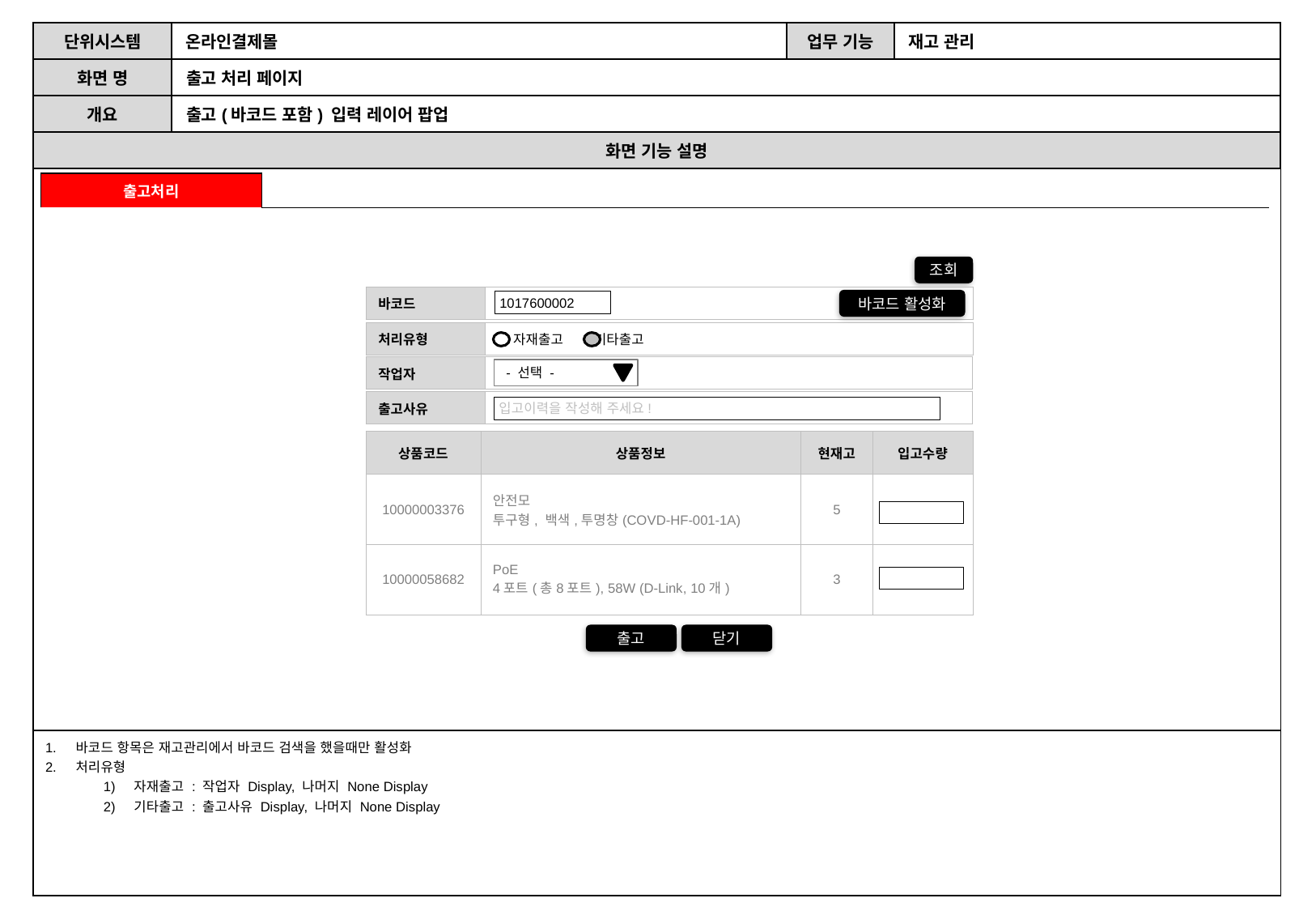

| 단위시스템 | 온라인결제몰 | 업무 기능 | 재고 관리 |
| --- | --- | --- | --- |
| 화면 명 | 출고 처리 페이지 |  |  |
| 개요 | 출고(바코드 포함) 입력 레이어 팝업 |  |  |
| 화면 기능 설명 |  |  |  |
| 이화텔 |
| --- |
| 바코드 항목은 재고관리에서 바코드 검색을 했을때만 활성화 처리유형 자재출고 : 작업자 Display, 나머지 None Display 기타출고 : 출고사유 Display, 나머지 None Display |
| 출고처리 |  |  |
| --- | --- | --- |
조회
| 바코드 |  |
| --- | --- |
바코드 활성화
1017600002
| 처리유형 | 자재출고 기타출고 |
| --- | --- |

| 작업자 |  |
| --- | --- |
- 선택 -

| 출고사유 |  |
| --- | --- |
입고이력을 작성해 주세요!
| 상품코드 | 상품정보 | 현재고 | 입고수량 |
| --- | --- | --- | --- |
| 10000003376 | 안전모 투구형, 백색,투명창(COVD-HF-001-1A) | 5 |  |
| 10000058682 | PoE 4포트(총8포트), 58W (D-Link, 10개) | 3 |  |

출고
닫기